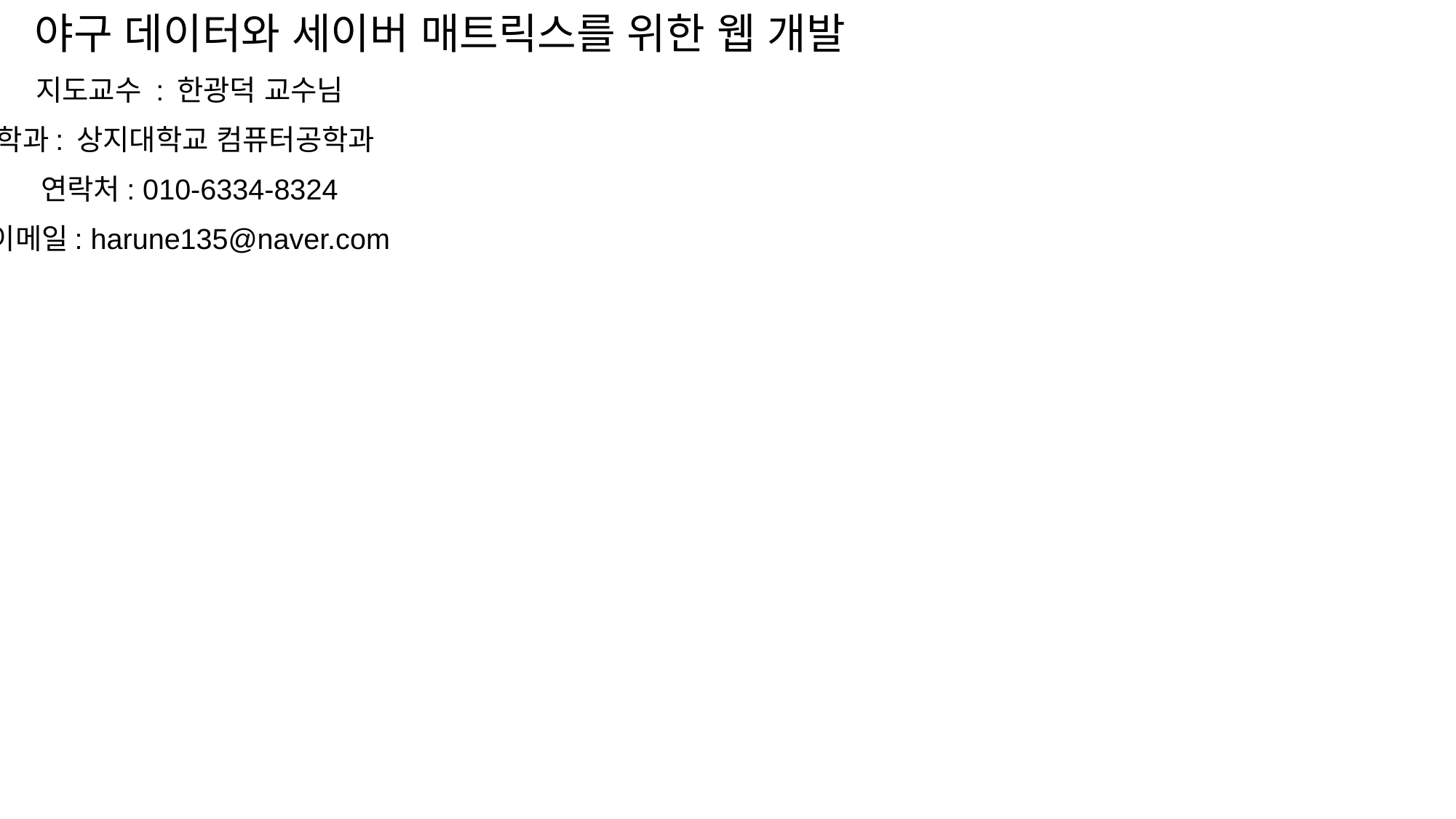

# 야구 데이터와 세이버 매트릭스를 위한 웹 개발
지도교수 : 한광덕 교수님
학과: 상지대학교 컴퓨터공학과
연락처: 010-6334-8324
이메일: harune135@naver.com